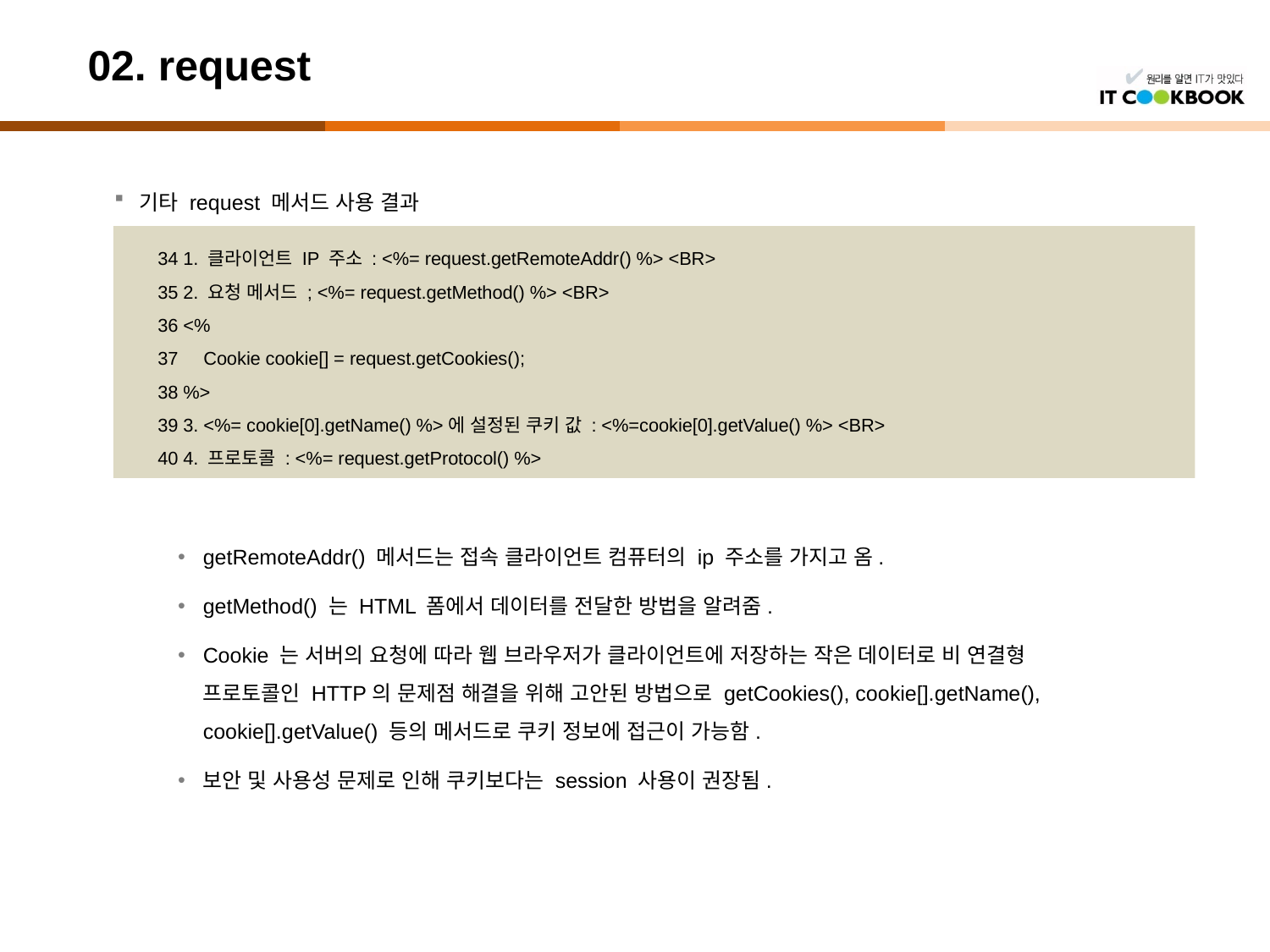

# 02. request
기타 request 메서드 사용 결과

getRemoteAddr() 메서드는 접속 클라이언트 컴퓨터의 ip 주소를 가지고 옴.
getMethod() 는 HTML 폼에서 데이터를 전달한 방법을 알려줌.
Cookie 는 서버의 요청에 따라 웹 브라우저가 클라이언트에 저장하는 작은 데이터로 비 연결형 프로토콜인 HTTP의 문제점 해결을 위해 고안된 방법으로 getCookies(), cookie[].getName(), cookie[].getValue() 등의 메서드로 쿠키 정보에 접근이 가능함.
보안 및 사용성 문제로 인해 쿠키보다는 session 사용이 권장됨.

34 1. 클라이언트 IP 주소 : <%= request.getRemoteAddr() %> <BR>
35 2. 요청 메서드 ; <%= request.getMethod() %> <BR>
36 <%
37     Cookie cookie[] = request.getCookies();
38 %>
39 3. <%= cookie[0].getName() %>에 설정된 쿠키 값 : <%=cookie[0].getValue() %> <BR>
40 4. 프로토콜 : <%= request.getProtocol() %>